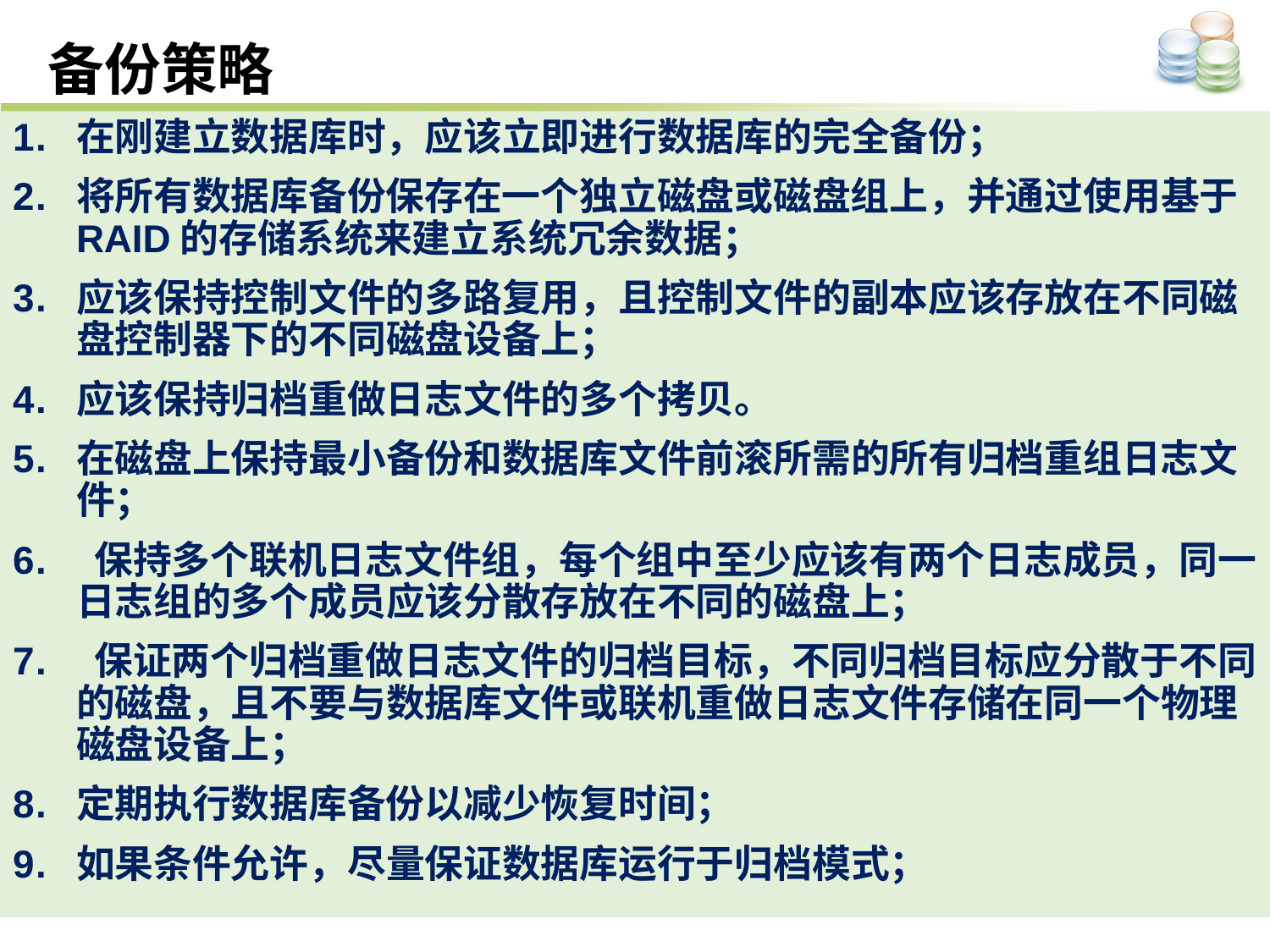

# 备份策略
在刚建立数据库时，应该立即进行数据库的完全备份；
将所有数据库备份保存在一个独立磁盘或磁盘组上，并通过使用基于RAID的存储系统来建立系统冗余数据；
应该保持控制文件的多路复用，且控制文件的副本应该存放在不同磁盘控制器下的不同磁盘设备上；
应该保持归档重做日志文件的多个拷贝。
在磁盘上保持最小备份和数据库文件前滚所需的所有归档重组日志文件；
 保持多个联机日志文件组，每个组中至少应该有两个日志成员，同一日志组的多个成员应该分散存放在不同的磁盘上；
 保证两个归档重做日志文件的归档目标，不同归档目标应分散于不同的磁盘，且不要与数据库文件或联机重做日志文件存储在同一个物理磁盘设备上；
定期执行数据库备份以减少恢复时间；
如果条件允许，尽量保证数据库运行于归档模式；